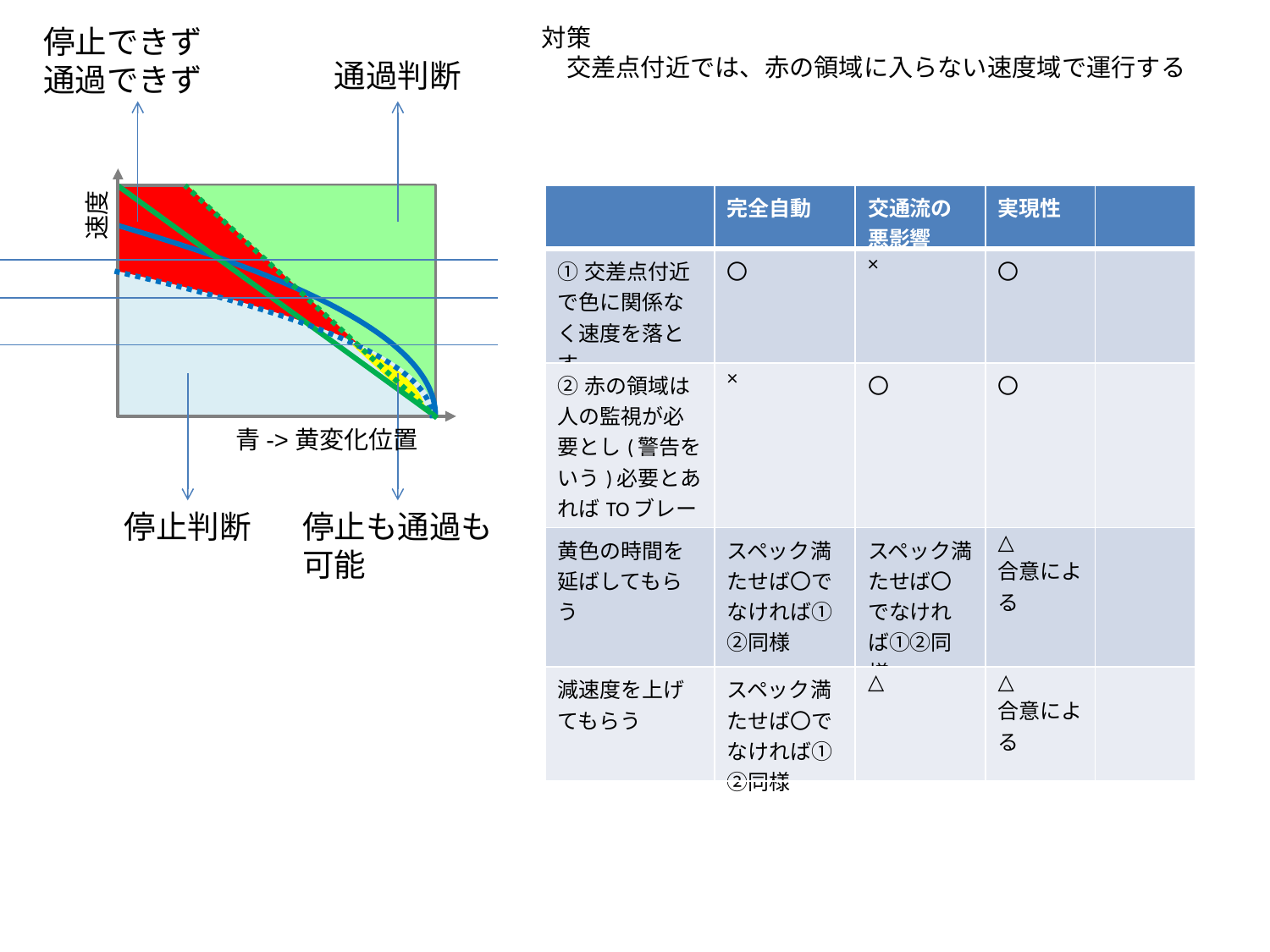

停止できず
通過できず
対策
　交差点付近では、赤の領域に入らない速度域で運行する
通過判断

|  | 完全自動 | 交通流の 悪影響 | 実現性 |  |
| --- | --- | --- | --- | --- |
| ①交差点付近で色に関係なく速度を落とす | 〇 | × | 〇 |  |
| ②赤の領域は人の監視が必要とし(警告をいう)必要とあればTOブレーキ | × | 〇 | 〇 |  |
| 黄色の時間を延ばしてもらう | スペック満たせば〇でなければ①②同様 | スペック満たせば〇でなければ①②同様 | △ 合意による |  |
| 減速度を上げてもらう | スペック満たせば〇でなければ①②同様 | △ | △ 合意による |  |

速度

青->黄変化位置
停止判断
停止も通過も
可能